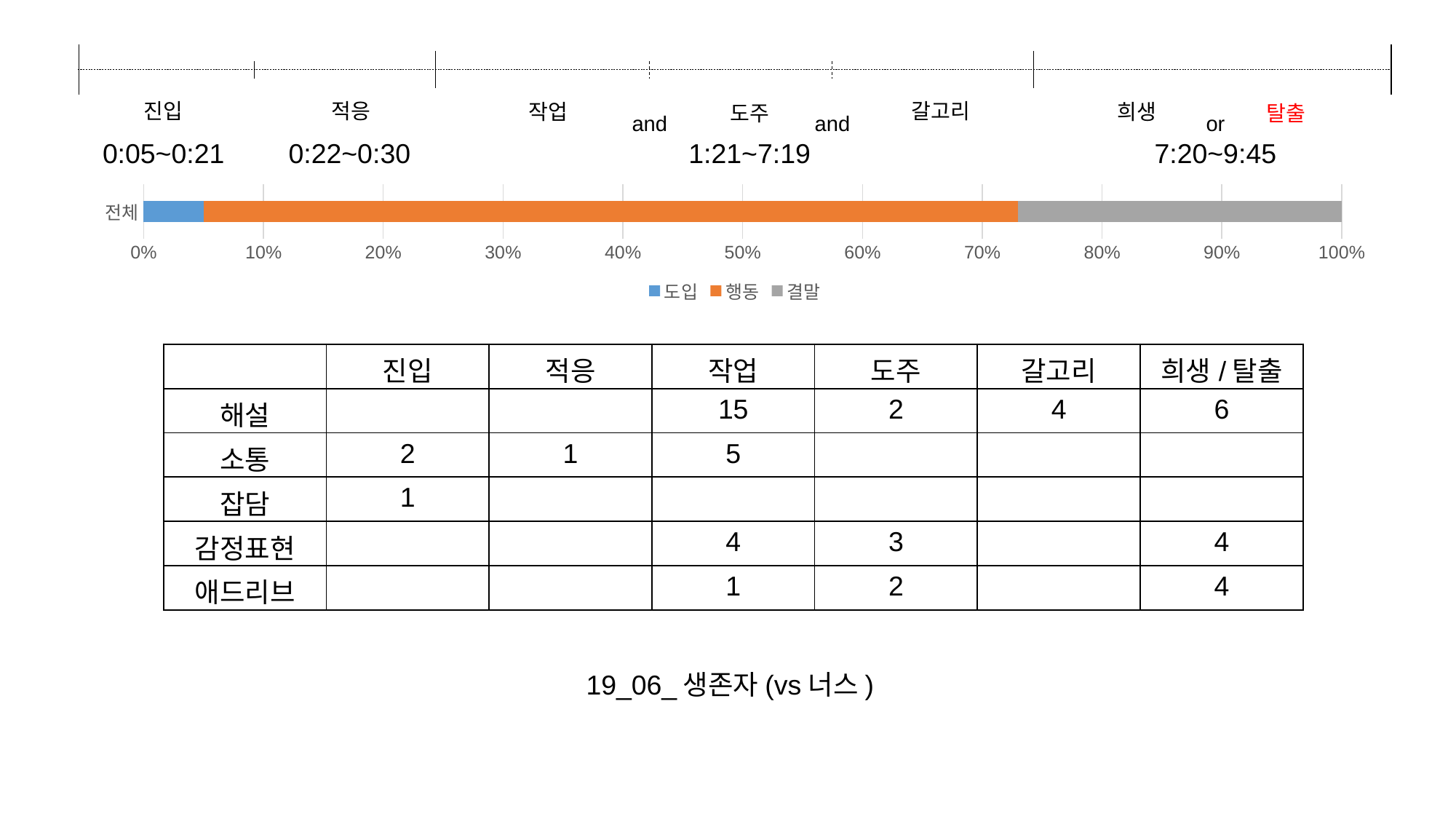

and
and
진입
적응
갈고리
작업
희생
탈출
도주
or
0:05~0:21
0:22~0:30
1:21~7:19
7:20~9:45

### Chart

| Category | 도입 | 행동 | 결말 |
|---|---|---|---|
| 전체 | 5.0 | 68.0 | 27.0 |
|  | 진입 | 적응 | 작업 | 도주 | 갈고리 | 희생/탈출 |
| --- | --- | --- | --- | --- | --- | --- |
| 해설 |  |  | 15 | 2 | 4 | 6 |
| 소통 | 2 | 1 | 5 |  |  |  |
| 잡담 | 1 |  |  |  |  |  |
| 감정표현 |  |  | 4 | 3 |  | 4 |
| 애드리브 |  |  | 1 | 2 |  | 4 |
19_06_생존자(vs너스)